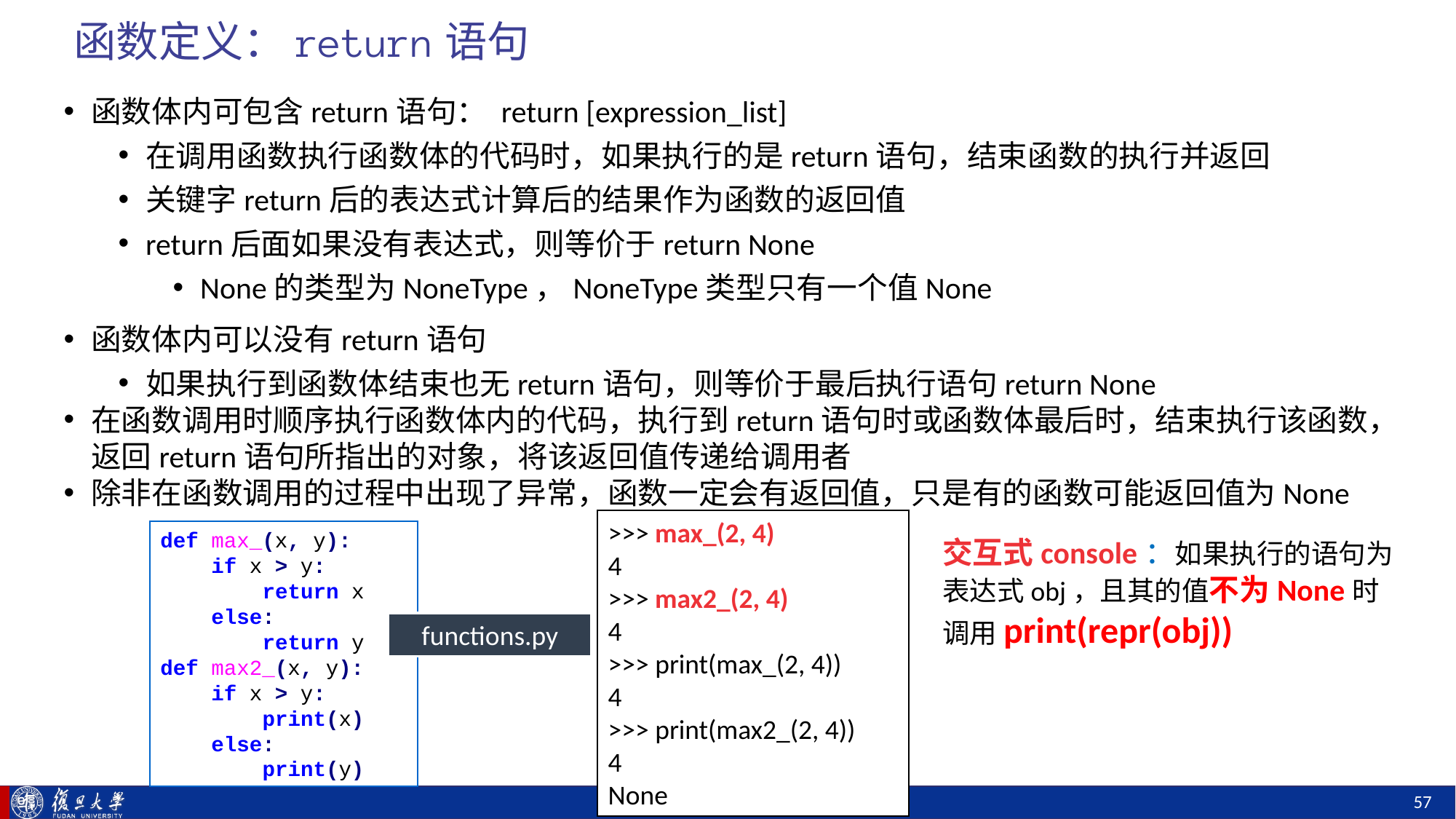

# 函数定义：return语句
函数体内可包含return语句： return [expression_list]
在调用函数执行函数体的代码时，如果执行的是return语句，结束函数的执行并返回
关键字return后的表达式计算后的结果作为函数的返回值
return后面如果没有表达式，则等价于return None
None的类型为NoneType，NoneType类型只有一个值None
函数体内可以没有return语句
如果执行到函数体结束也无return语句，则等价于最后执行语句return None
在函数调用时顺序执行函数体内的代码，执行到return语句时或函数体最后时，结束执行该函数，返回return语句所指出的对象，将该返回值传递给调用者
除非在函数调用的过程中出现了异常，函数一定会有返回值，只是有的函数可能返回值为None

>>> max_(2, 4)
4
>>> max2_(2, 4)
4
>>> print(max_(2, 4))
4
>>> print(max2_(2, 4))
4
None
def max_(x, y):
    if x > y:
        return x
    else:
        return y
def max2_(x, y):
    if x > y:
        print(x)
    else:
        print(y)
交互式console：如果执行的语句为表达式obj，且其的值不为None时调用print(repr(obj))
functions.py